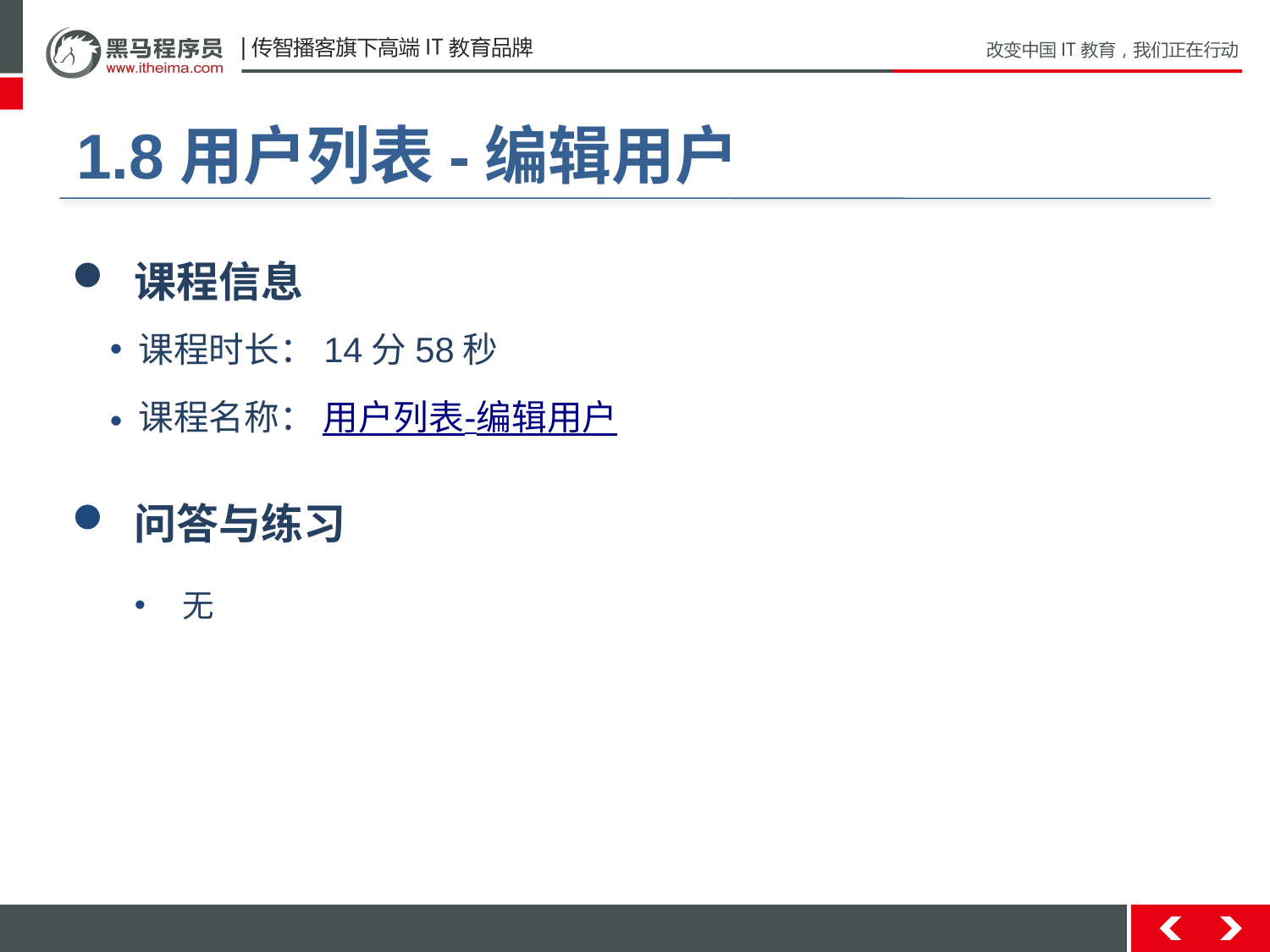

#
1.8用户列表-编辑用户
 课程信息
 课程时长：14分58秒
 课程名称： 用户列表-编辑用户
 问答与练习
无